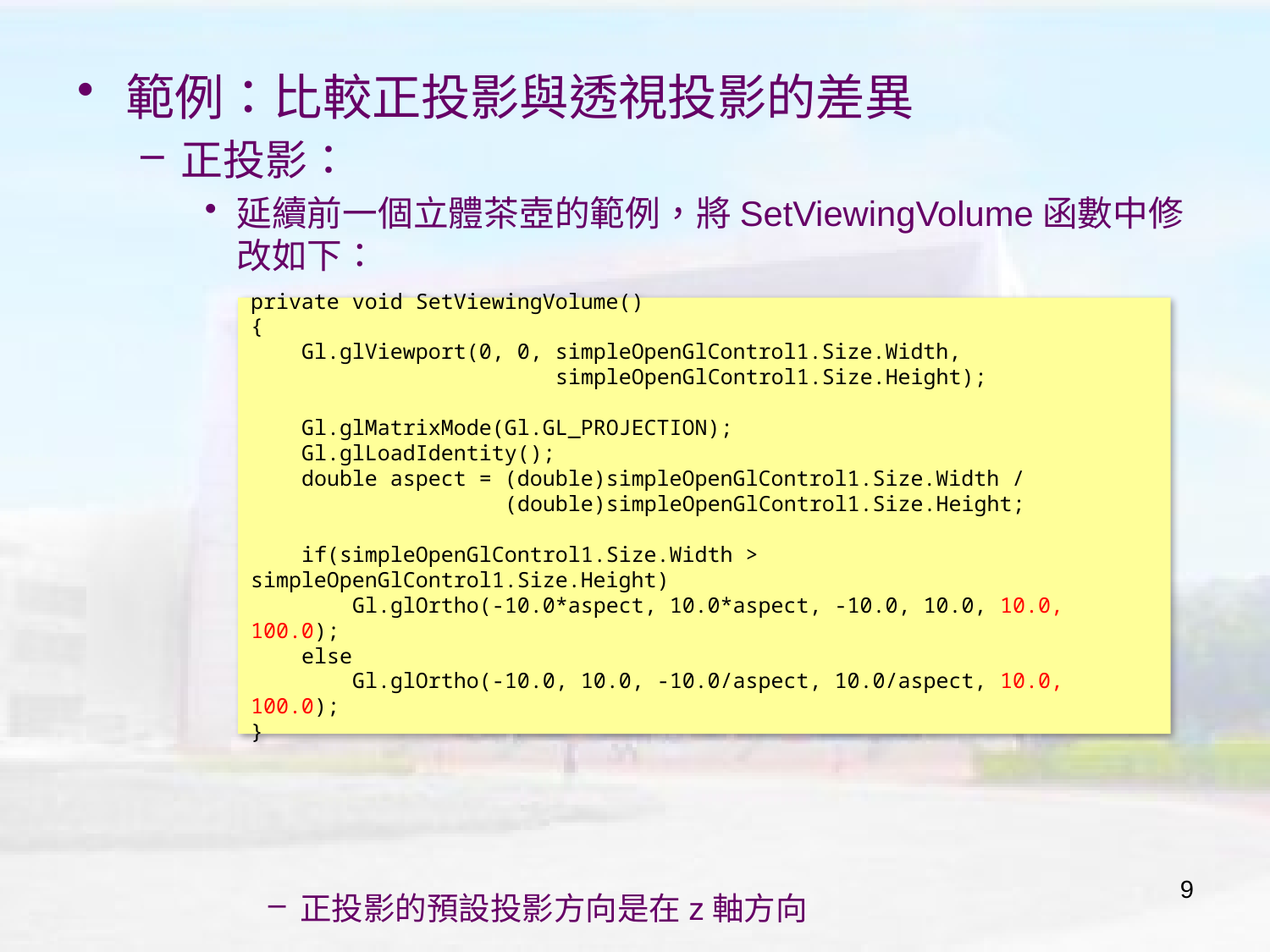

範例：比較正投影與透視投影的差異
正投影：
延續前一個立體茶壺的範例，將SetViewingVolume函數中修改如下：

正投影的預設投影方向是在z軸方向

private void SetViewingVolume()
{
    Gl.glViewport(0, 0, simpleOpenGlControl1.Size.Width,
                        simpleOpenGlControl1.Size.Height);

    Gl.glMatrixMode(Gl.GL_PROJECTION);
    Gl.glLoadIdentity();
    double aspect = (double)simpleOpenGlControl1.Size.Width /
                    (double)simpleOpenGlControl1.Size.Height;

    if(simpleOpenGlControl1.Size.Width > simpleOpenGlControl1.Size.Height)
        Gl.glOrtho(-10.0*aspect, 10.0*aspect, -10.0, 10.0, 10.0, 100.0);
    else
        Gl.glOrtho(-10.0, 10.0, -10.0/aspect, 10.0/aspect, 10.0, 100.0);
}
9